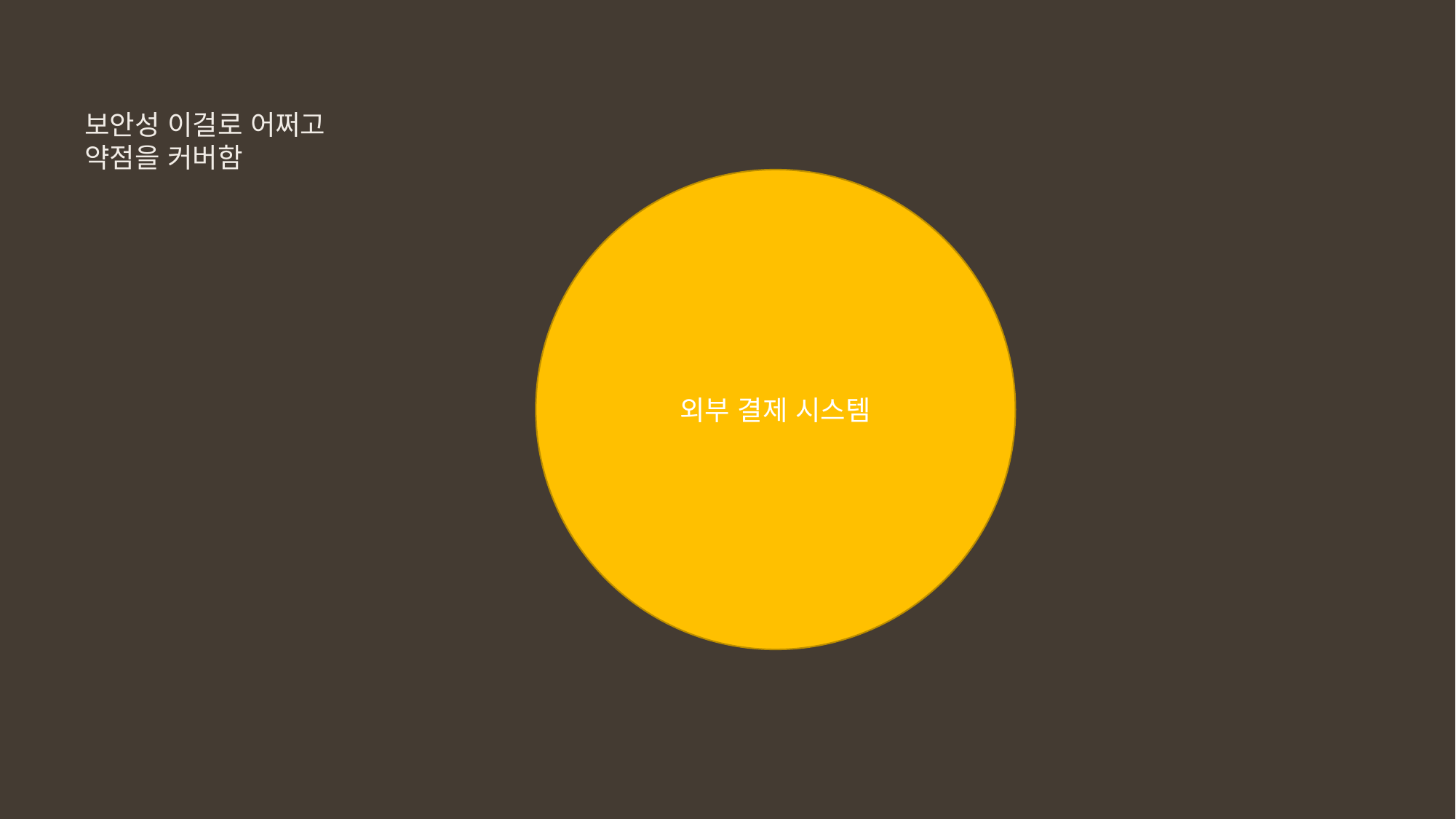

보안성 이걸로 어쩌고
약점을 커버함
외부 결제 시스템